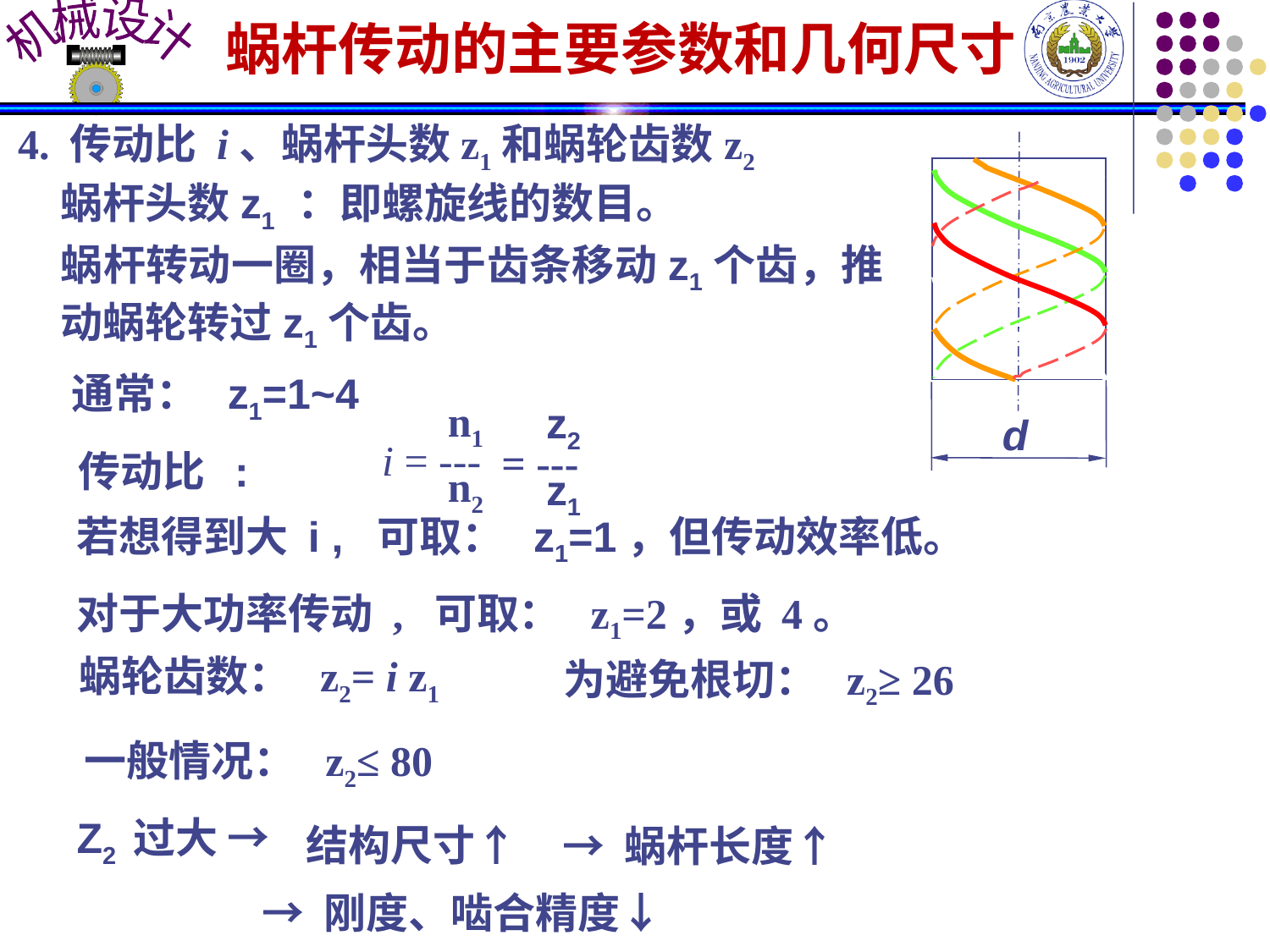

蜗杆传动的主要参数和几何尺寸
4. 传动比 i、蜗杆头数z1和蜗轮齿数z2

d

蜗杆头数z1 ：即螺旋线的数目。

蜗杆转动一圈，相当于齿条移动z1个齿，推动蜗轮转过z1个齿。

通常：  z1=1~4
n1
i = ---
n2
z2
  = ---
z1
传动比  :
若想得到大 i ,  可取：  z1=1，但传动效率低。
对于大功率传动 ,  可取：  z1=2，或 4。
蜗轮齿数：  z2= i z1
为避免根切：  z2≥ 26
一般情况：  z2≤ 80
Z2 过大 →
结构尺寸↑
→ 蜗杆长度↑
→ 刚度、啮合精度↓